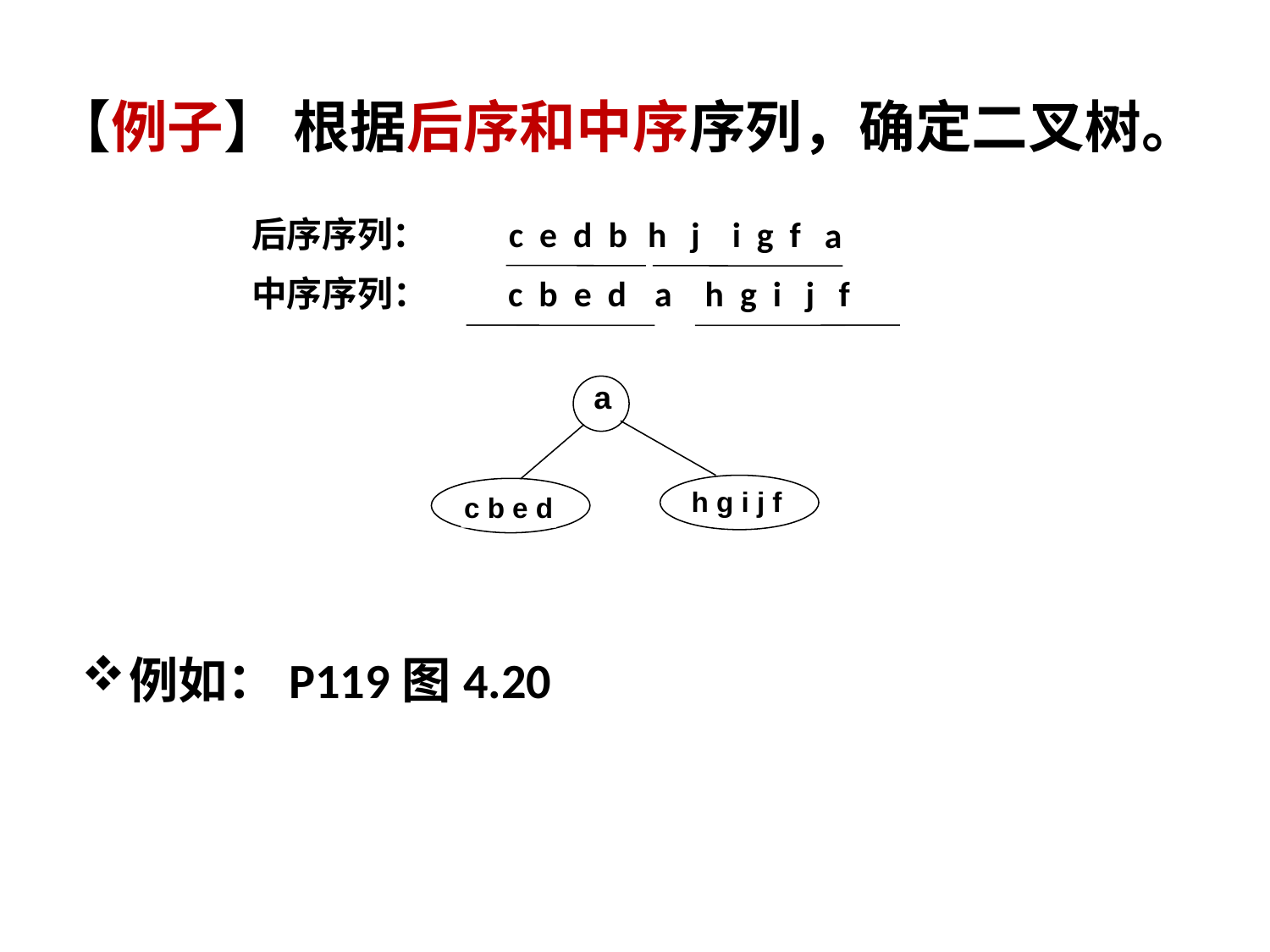

【例子】 根据后序和中序序列，确定二叉树。
后序序列：
c  e  d  b
h   j    i  g  f
a
中序序列：
c  b  e  d
a
h  g  i   j   f

a

h g i j f

c b e d
例如：P119图4.20